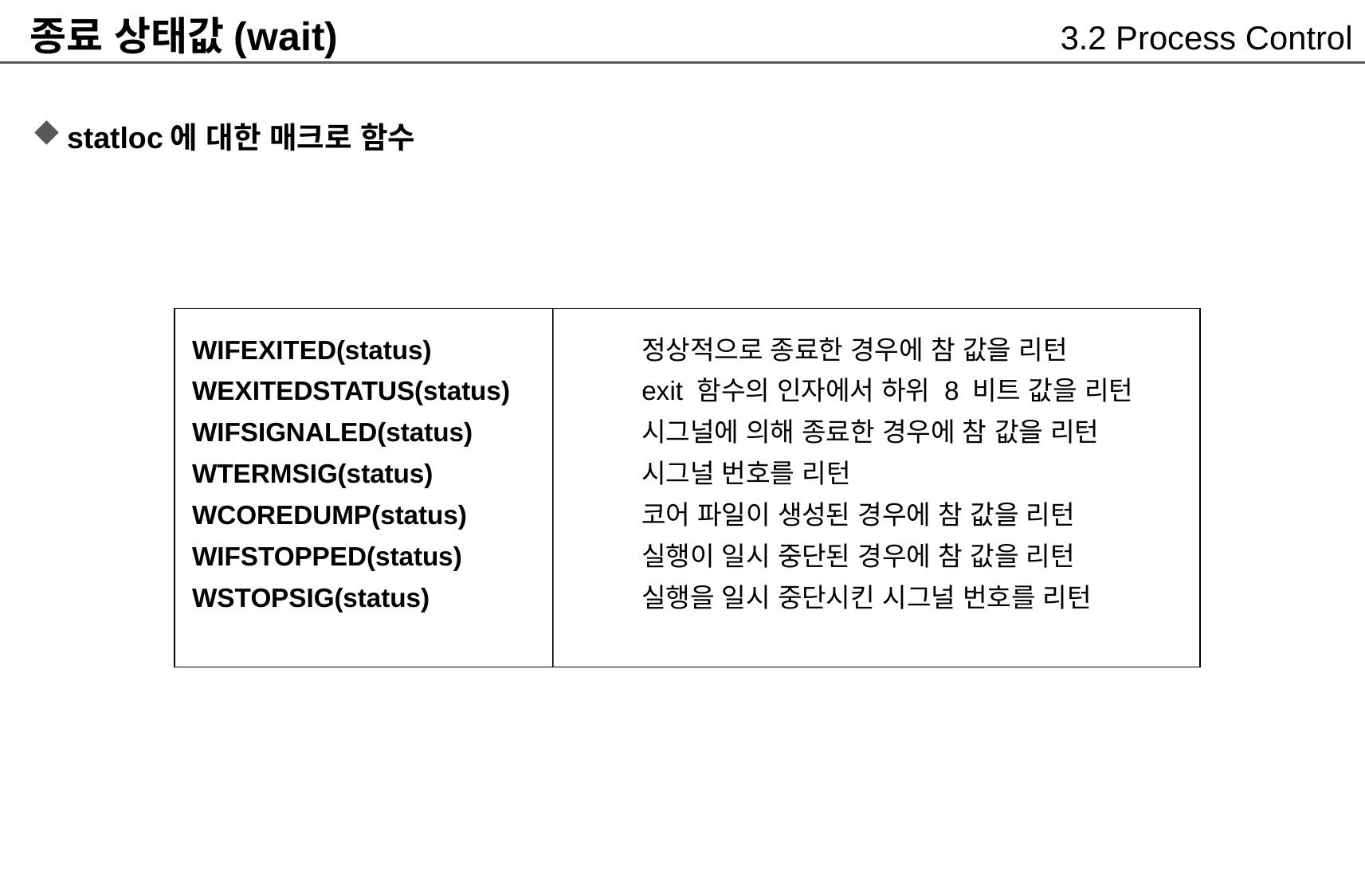

# 종료 상태값(wait)
3.2 Process Control
statloc에 대한 매크로 함수

WIFEXITED(status)
WEXITEDSTATUS(status)
WIFSIGNALED(status)
WTERMSIG(status)
WCOREDUMP(status)
WIFSTOPPED(status)
WSTOPSIG(status)
정상적으로 종료한 경우에 참 값을 리턴
exit 함수의 인자에서 하위 8 비트 값을 리턴
시그널에 의해 종료한 경우에 참 값을 리턴
시그널 번호를 리턴
코어 파일이 생성된 경우에 참 값을 리턴
실행이 일시 중단된 경우에 참 값을 리턴
실행을 일시 중단시킨 시그널 번호를 리턴